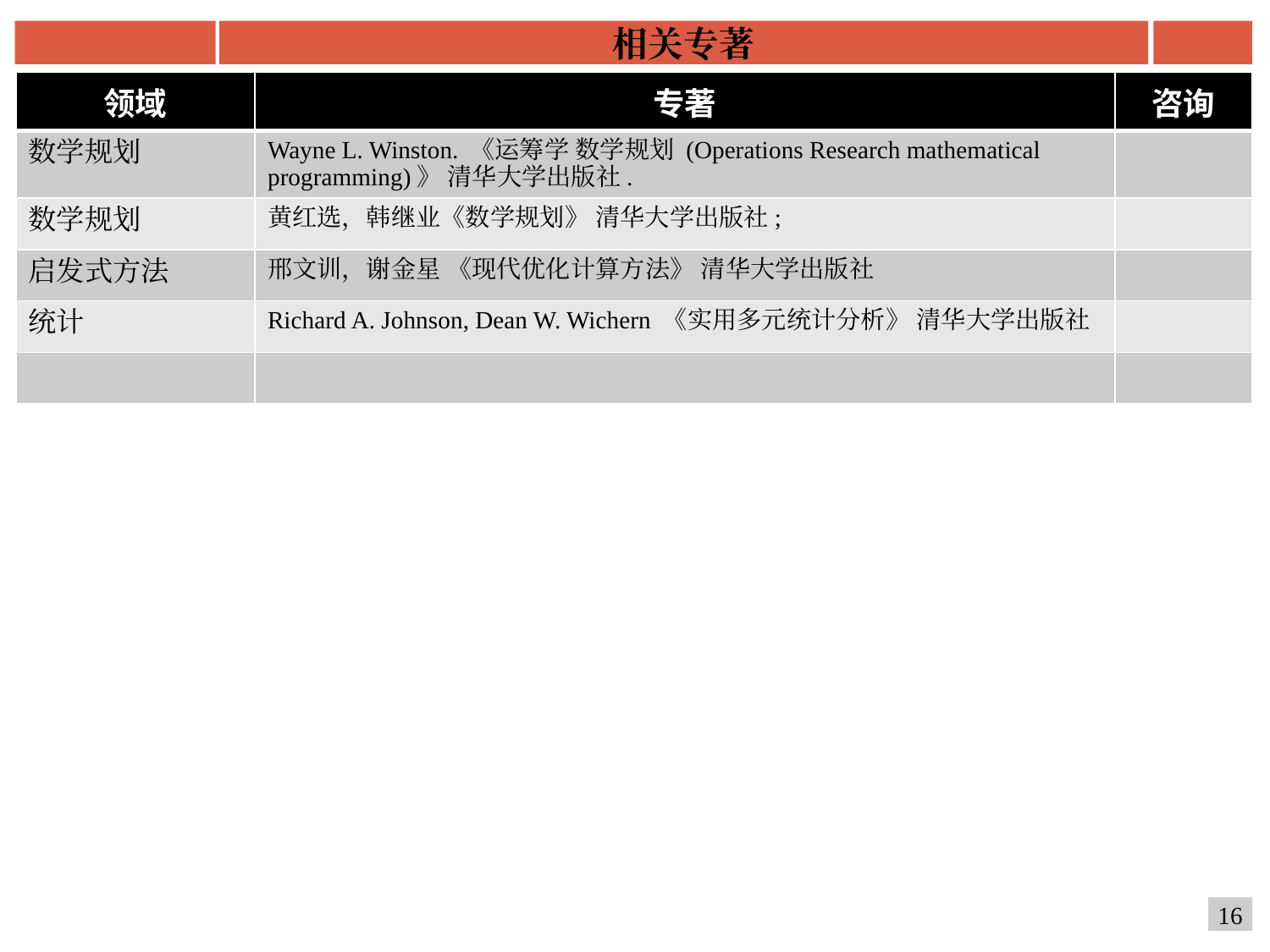

相关专著
| 领域 | 专著 | 咨询 |
| --- | --- | --- |
| 数学规划 | Wayne L. Winston. 《运筹学 数学规划 (Operations Research mathematical programming)》 清华大学出版社. |  |
| 数学规划 | 黄红选，韩继业《数学规划》 清华大学出版社; |  |
| 启发式方法 | 邢文训，谢金星 《现代优化计算方法》 清华大学出版社 |  |
| 统计 | Richard A. Johnson, Dean W. Wichern 《实用多元统计分析》 清华大学出版社 |  |
|  |  |  |

16